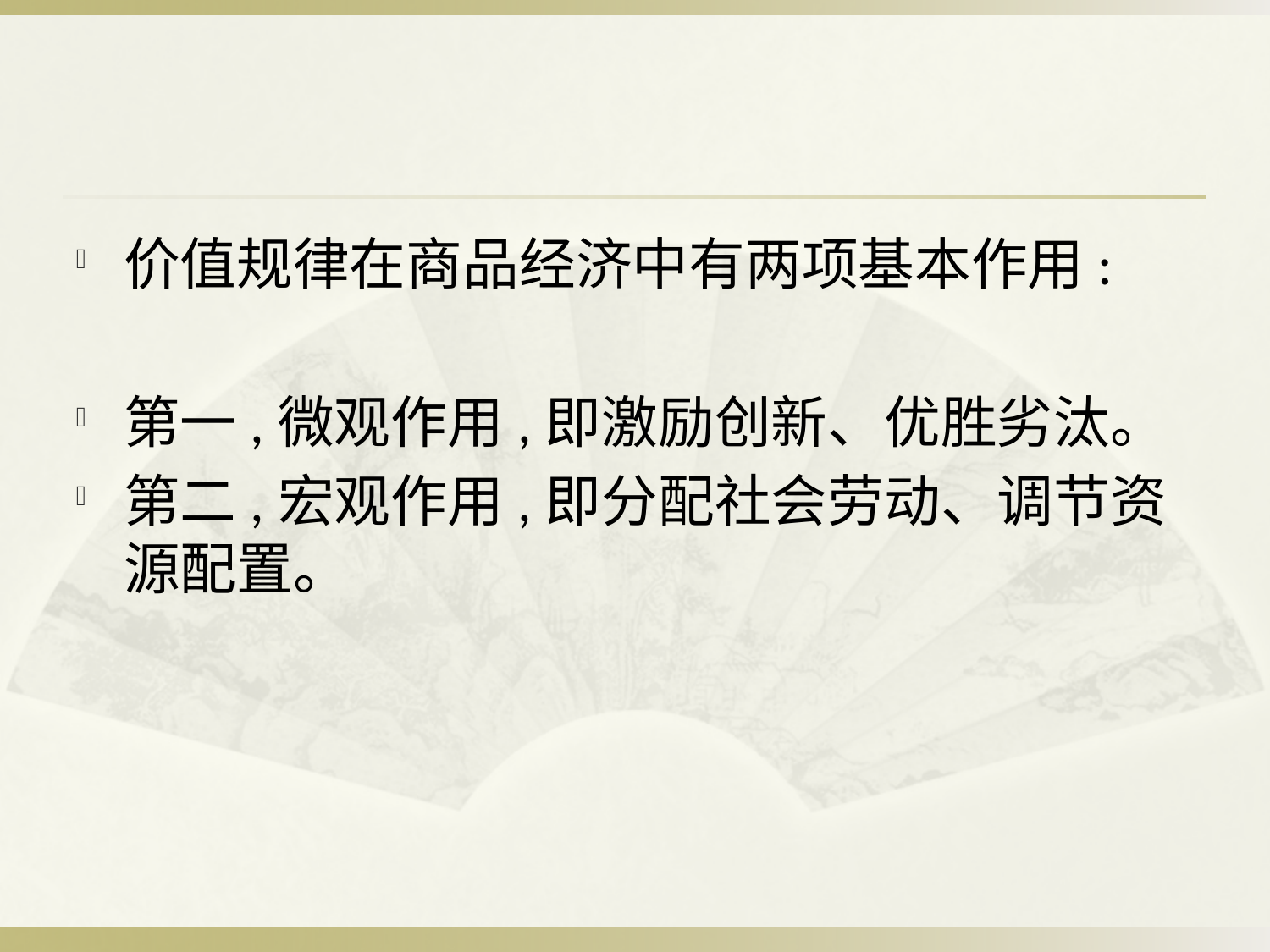

#
价值规律在商品经济中有两项基本作用:

第一,微观作用,即激励创新、优胜劣汰。
第二,宏观作用,即分配社会劳动、调节资源配置。